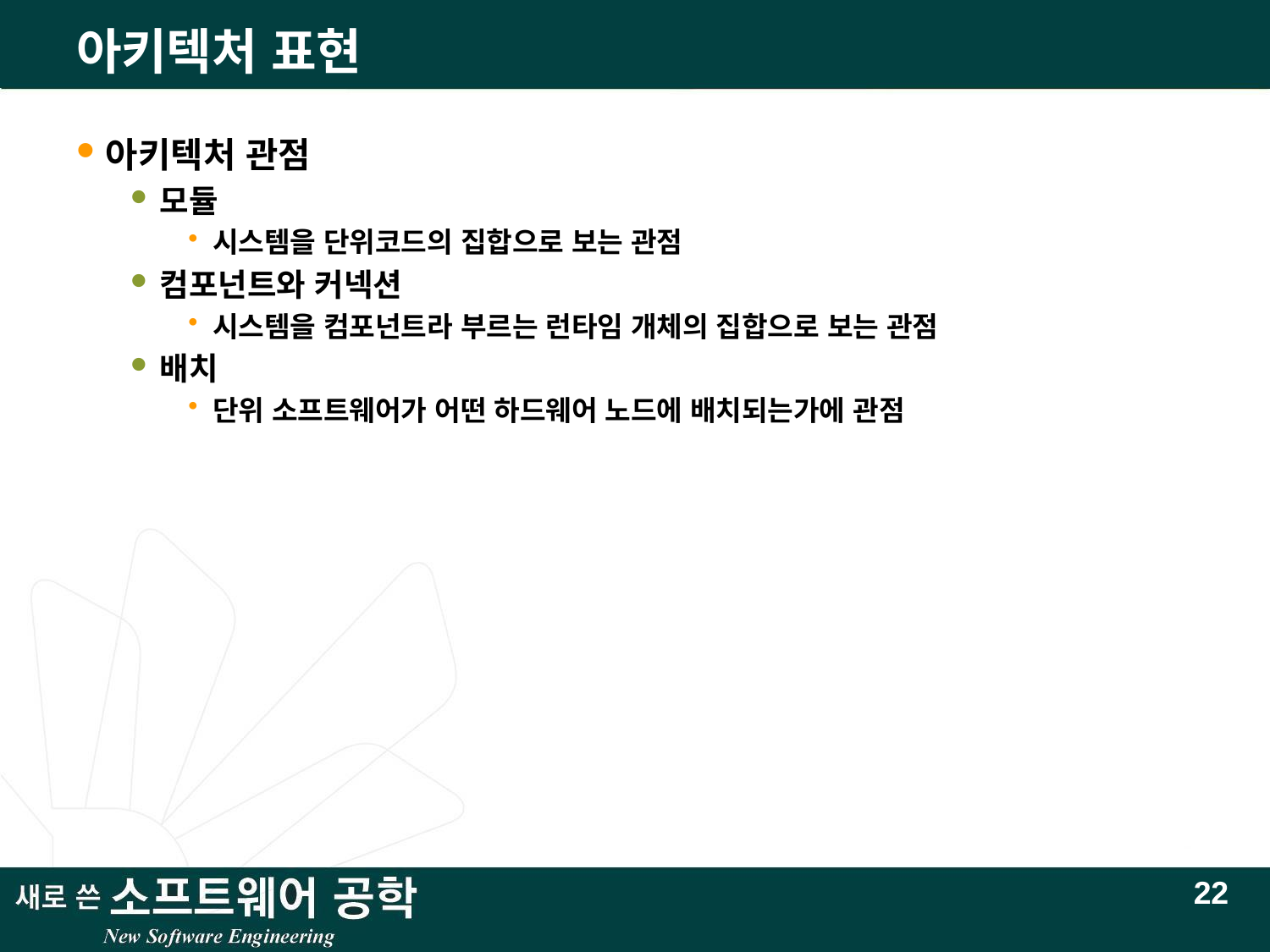

# 아키텍처 표현
아키텍처 관점
모듈
시스템을 단위코드의 집합으로 보는 관점
컴포넌트와 커넥션
시스템을 컴포넌트라 부르는 런타임 개체의 집합으로 보는 관점
배치
단위 소프트웨어가 어떤 하드웨어 노드에 배치되는가에 관점